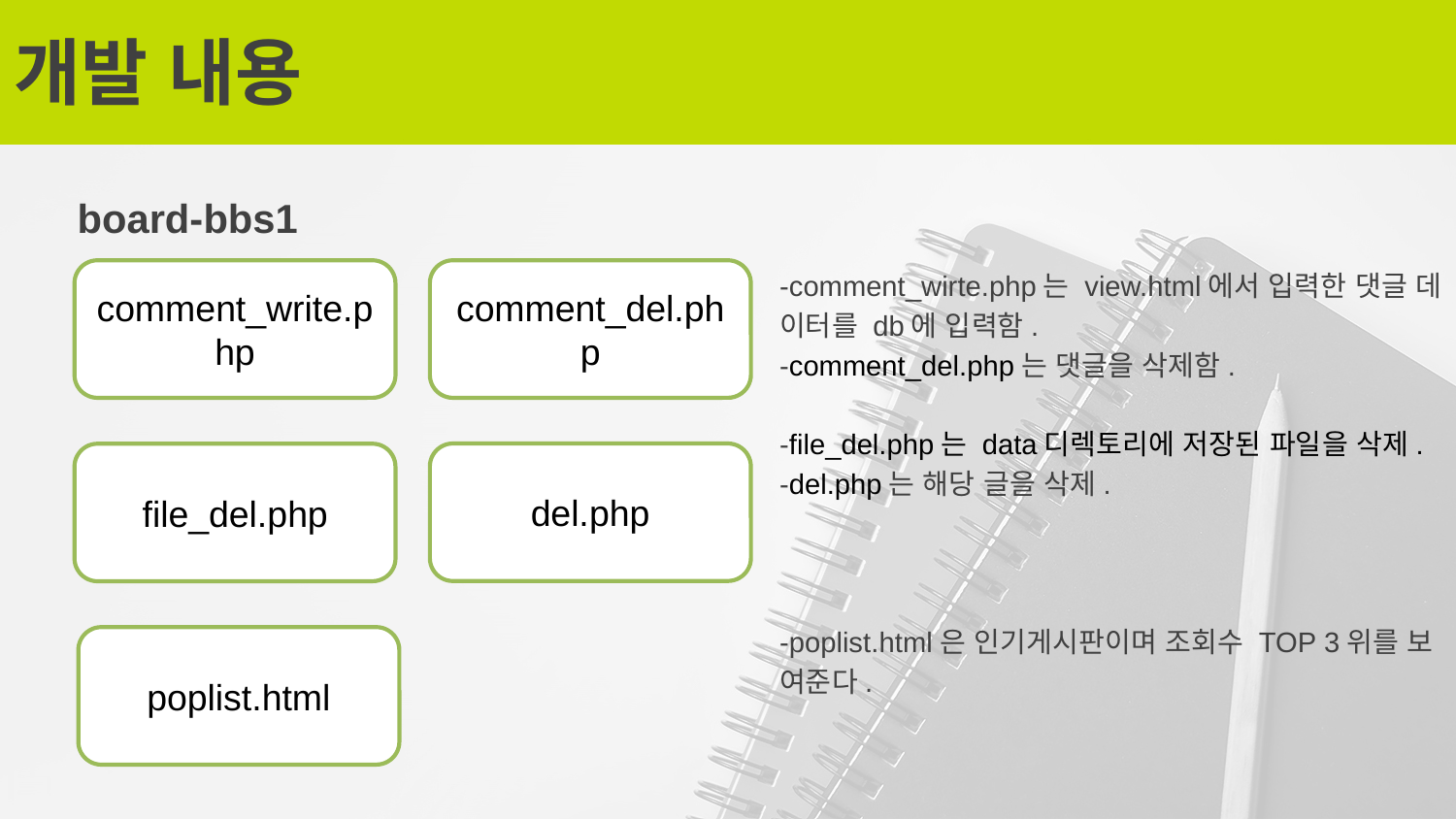

# 개발 내용
board-bbs1
comment_write.php
comment_del.php
-comment_wirte.php는 view.html에서 입력한 댓글 데
이터를 db에 입력함.
-comment_del.php는 댓글을 삭제함.

-file_del.php는 data디렉토리에 저장된 파일을 삭제.
-del.php는 해당 글을 삭제.

-poplist.html은 인기게시판이며 조회수 TOP 3위를 보
여준다.
del.php
file_del.php
poplist.html